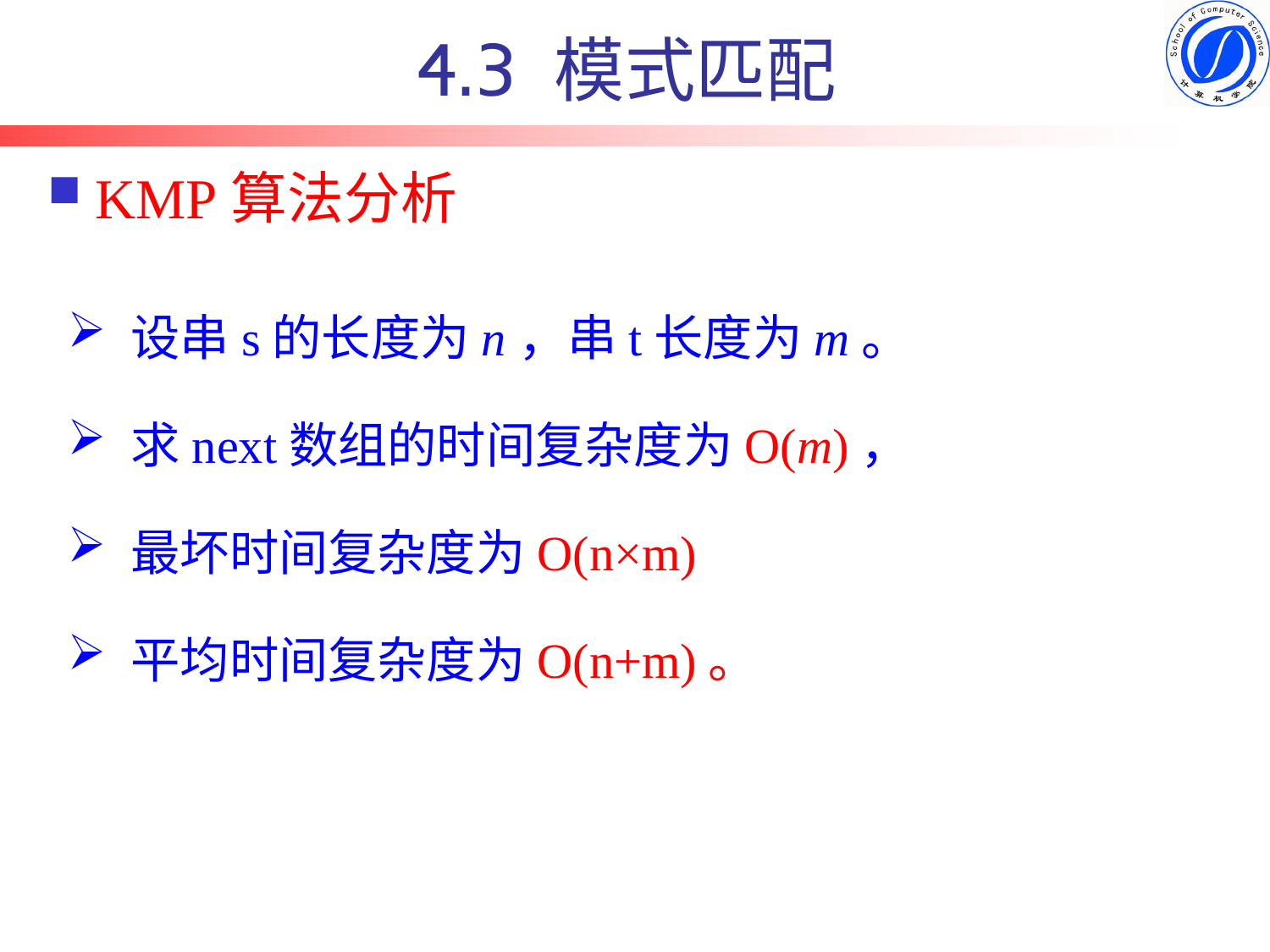

4.3 模式匹配
KMP算法分析
设串s的长度为n，串t长度为m。
求next数组的时间复杂度为O(m)，
最坏时间复杂度为O(n×m)
平均时间复杂度为O(n+m)。